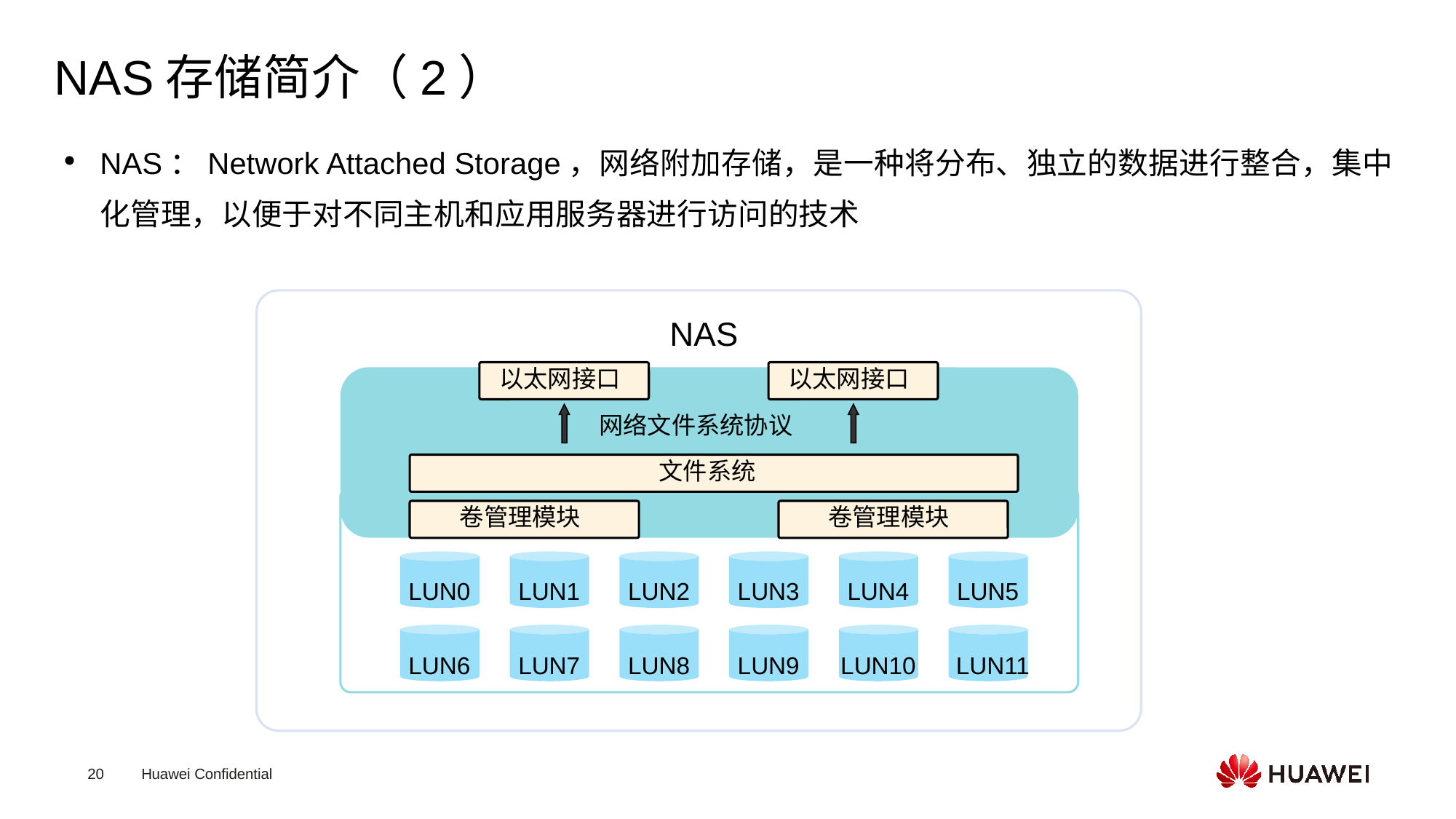

# NAS存储简介（2）
NAS：Network Attached Storage，网络附加存储，是一种将分布、独立的数据进行整合，集中化管理，以便于对不同主机和应用服务器进行访问的技术

NAS

以太网接口
以太网接口

网络文件系统协议

文件系统

卷管理模块
卷管理模块

LUN0
LUN1
LUN2
LUN3
LUN4
LUN5

LUN6
LUN7
LUN8
LUN9
LUN11
LUN10